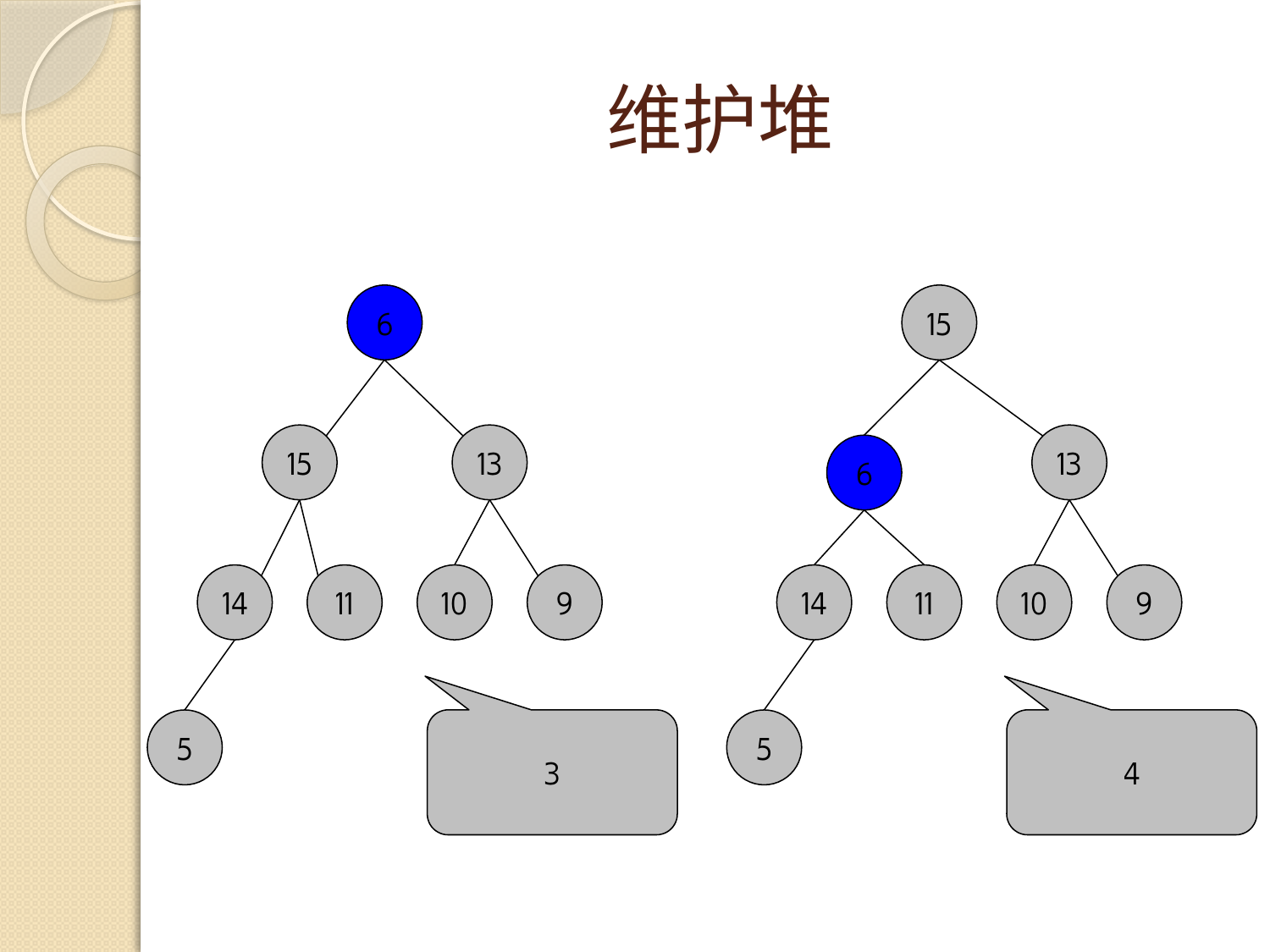

# 维护堆
6
15
15
13
13
6
14
11
10
9
14
11
10
9
5
3
5
4